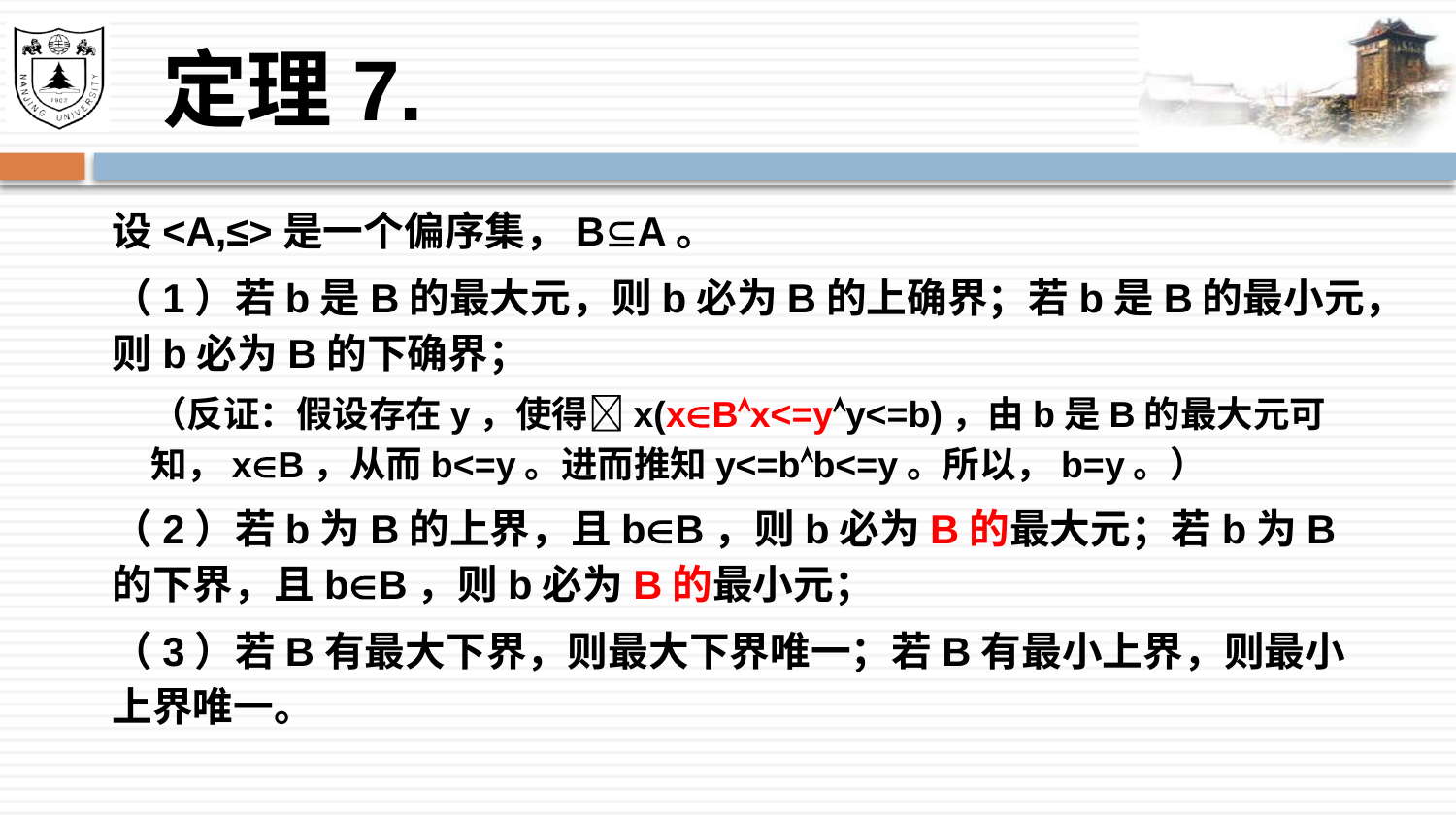

# 定理7.
设<A,≤>是一个偏序集，B⊆A。
（1）若b是B的最大元，则b必为B的上确界；若b是B的最小元，则b必为B的下确界；
（反证：假设存在y，使得∀x(x∈B∧x<=y∧y<=b)，由b是B的最大元可知，x∈B，从而b<=y。进而推知y<=b∧b<=y。所以，b=y。）
（2）若b为B的上界，且b∈B，则b必为B的最大元；若b为B的下界，且b∈B，则b必为B的最小元；
（3）若B有最大下界，则最大下界唯一；若B有最小上界，则最小上界唯一。